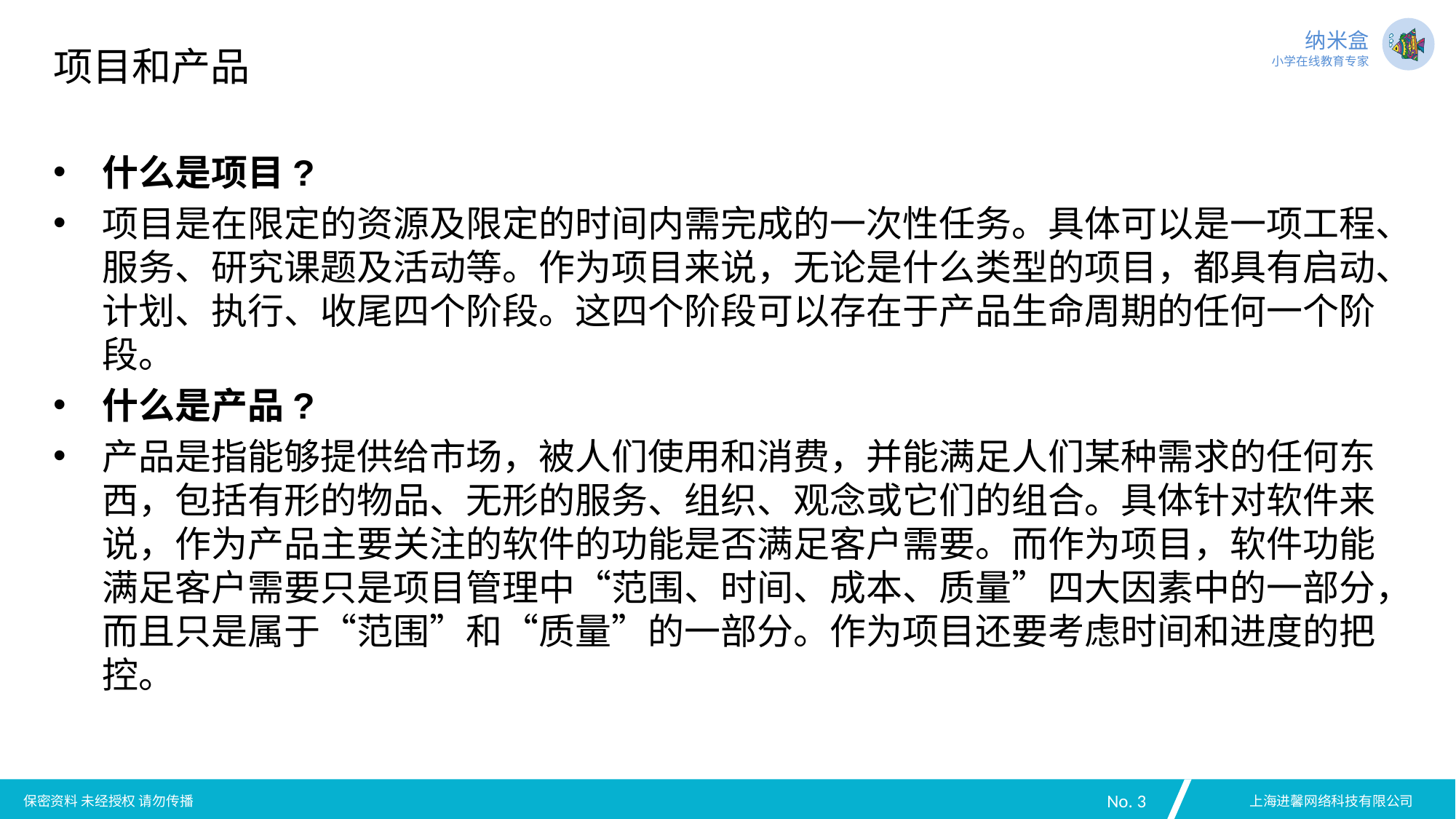

# 项目和产品
什么是项目?
项目是在限定的资源及限定的时间内需完成的一次性任务。具体可以是一项工程、服务、研究课题及活动等。作为项目来说，无论是什么类型的项目，都具有启动、计划、执行、收尾四个阶段。这四个阶段可以存在于产品生命周期的任何一个阶段。
什么是产品?
产品是指能够提供给市场，被人们使用和消费，并能满足人们某种需求的任何东西，包括有形的物品、无形的服务、组织、观念或它们的组合。具体针对软件来说，作为产品主要关注的软件的功能是否满足客户需要。而作为项目，软件功能满足客户需要只是项目管理中“范围、时间、成本、质量”四大因素中的一部分，而且只是属于“范围”和“质量”的一部分。作为项目还要考虑时间和进度的把控。

No. 3